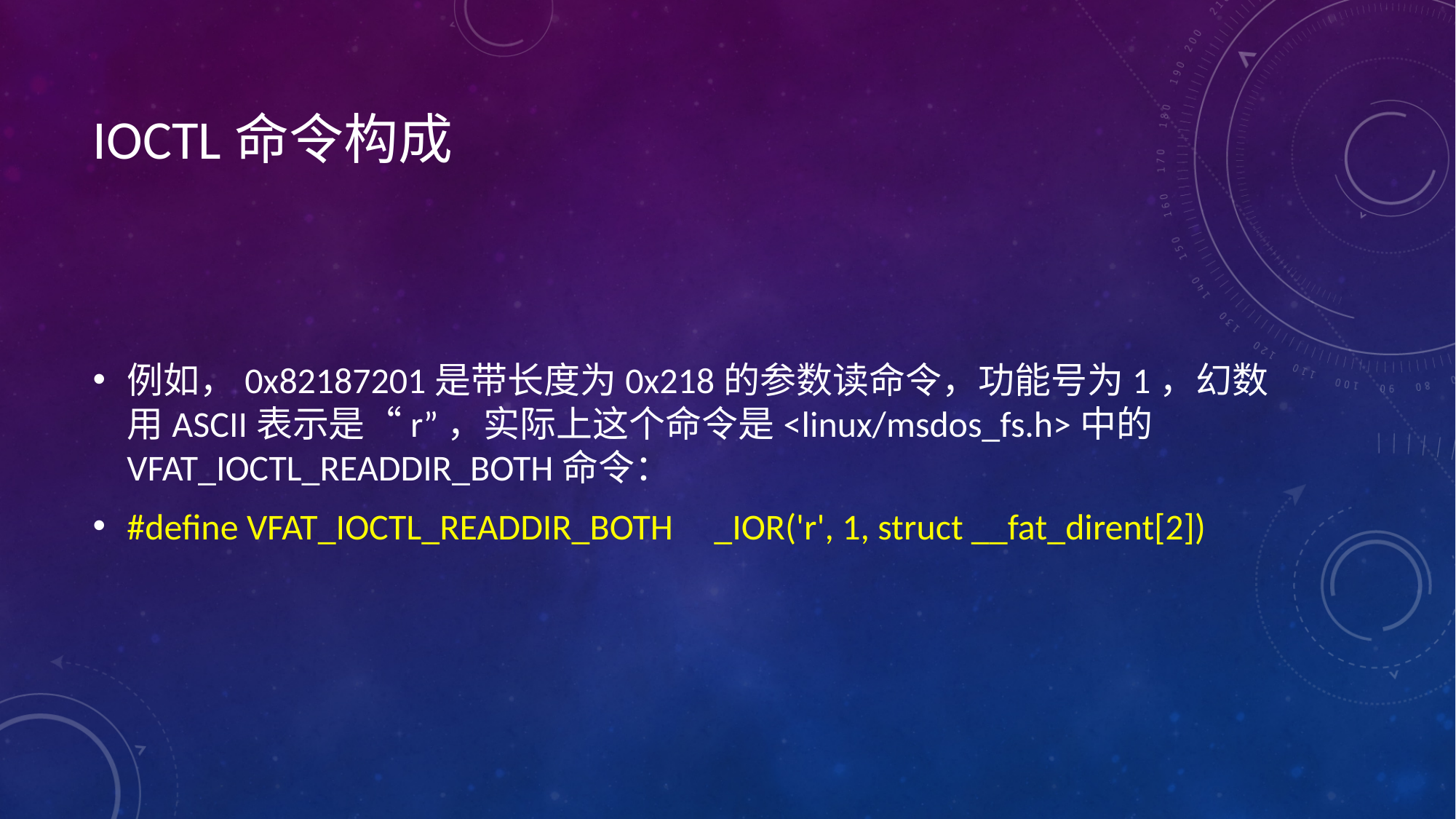

# ioctl命令构成
例如，0x82187201是带长度为0x218的参数读命令，功能号为1，幻数用ASCII表示是“r”，实际上这个命令是<linux/msdos_fs.h>中的VFAT_IOCTL_READDIR_BOTH命令：
#define VFAT_IOCTL_READDIR_BOTH     _IOR('r', 1, struct __fat_dirent[2])